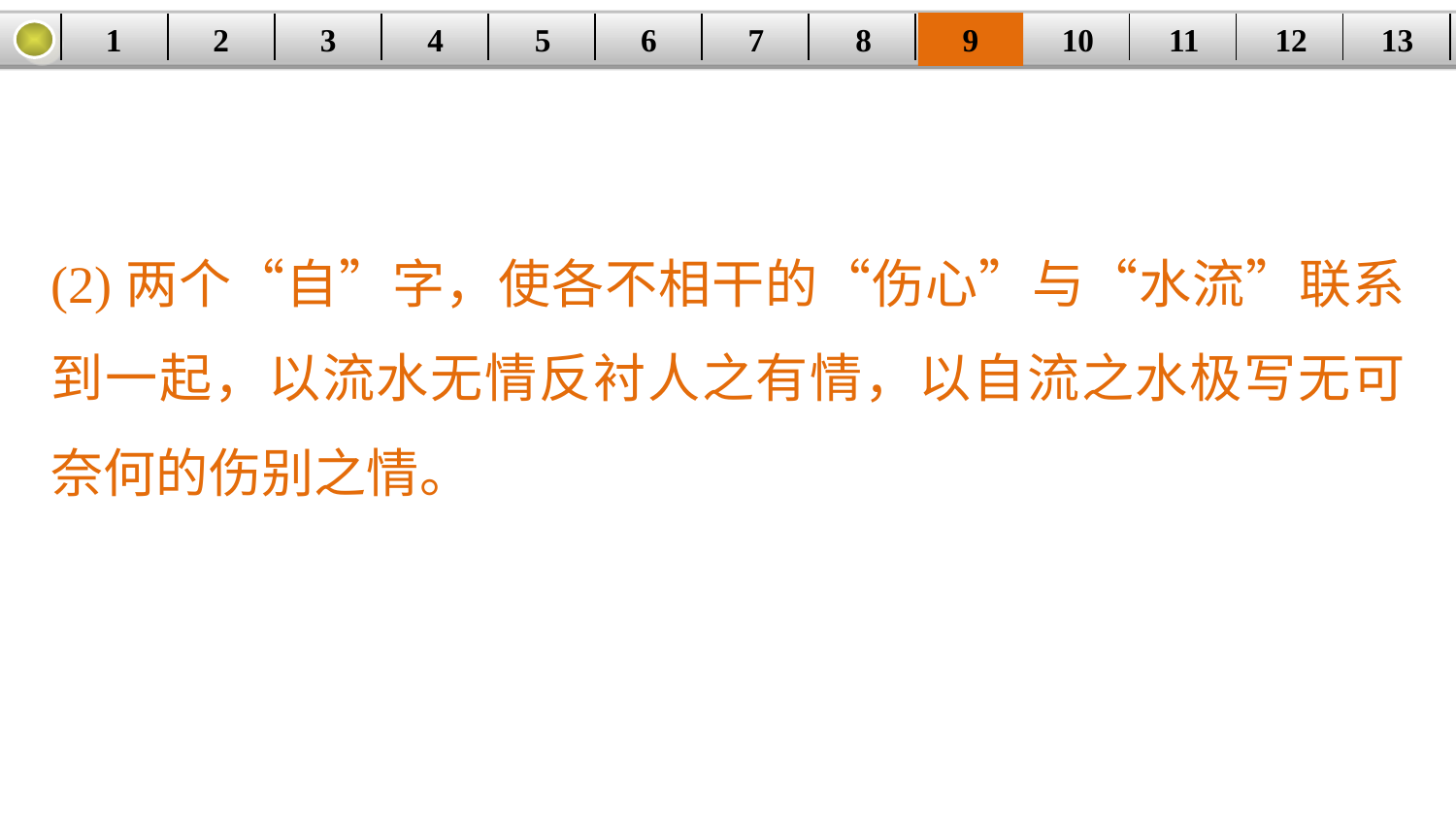

1
2
3
4
5
6
7
8
9
10
11
12
13
|  |  |  |  |  |  |  |  |  |  |  |  |  |
| --- | --- | --- | --- | --- | --- | --- | --- | --- | --- | --- | --- | --- |

(2)两个“自”字，使各不相干的“伤心”与“水流”联系到一起，以流水无情反衬人之有情，以自流之水极写无可奈何的伤别之情。